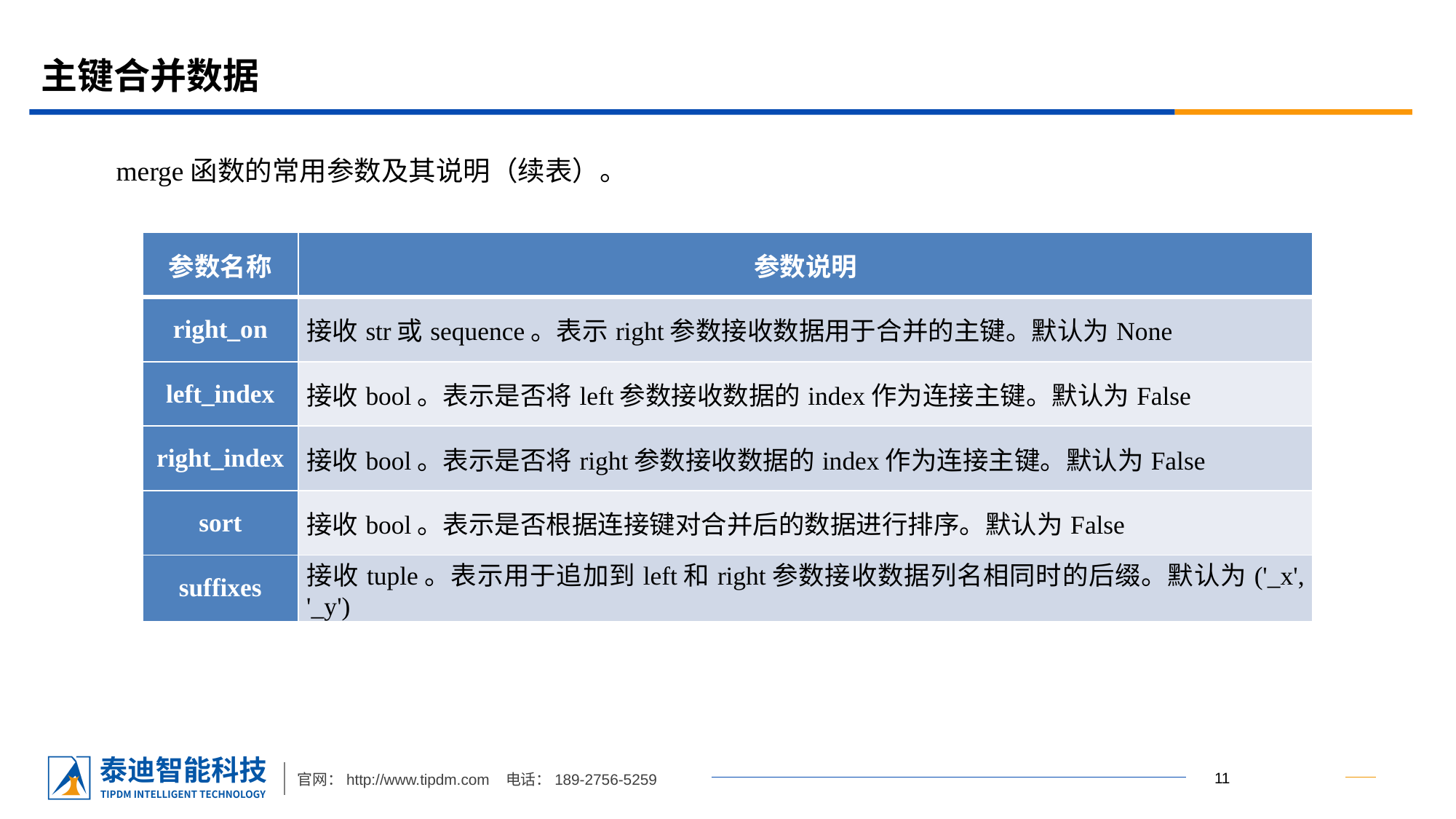

# 主键合并数据
merge函数的常用参数及其说明（续表）。

| 参数名称 | 参数说明 |
| --- | --- |
| right\_on | 接收str或sequence。表示right参数接收数据用于合并的主键。默认为None |
| left\_index | 接收bool。表示是否将left参数接收数据的index作为连接主键。默认为False |
| right\_index | 接收bool。表示是否将right参数接收数据的index作为连接主键。默认为False |
| sort | 接收bool。表示是否根据连接键对合并后的数据进行排序。默认为False |
| suffixes | 接收tuple。表示用于追加到left和right参数接收数据列名相同时的后缀。默认为('\_x', '\_y') |